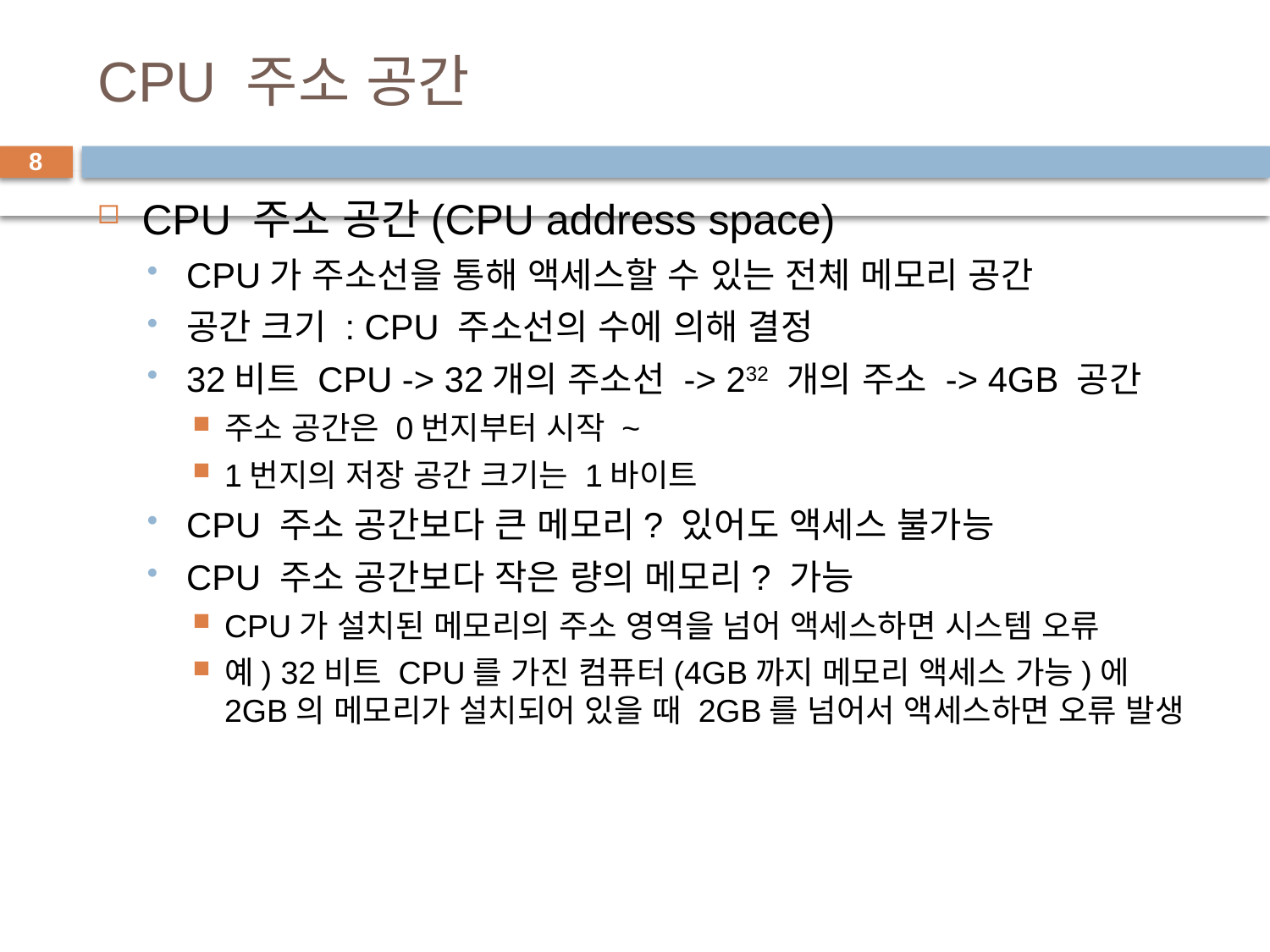

# CPU 주소 공간
8
CPU 주소 공간(CPU address space)
CPU가 주소선을 통해 액세스할 수 있는 전체 메모리 공간
공간 크기 : CPU 주소선의 수에 의해 결정
32비트 CPU -> 32개의 주소선 -> 232 개의 주소 -> 4GB 공간
주소 공간은 0번지부터 시작 ~
1번지의 저장 공간 크기는 1바이트
CPU 주소 공간보다 큰 메모리? 있어도 액세스 불가능
CPU 주소 공간보다 작은 량의 메모리? 가능
CPU가 설치된 메모리의 주소 영역을 넘어 액세스하면 시스템 오류
예) 32비트 CPU를 가진 컴퓨터(4GB까지 메모리 액세스 가능)에 2GB의 메모리가 설치되어 있을 때 2GB를 넘어서 액세스하면 오류 발생